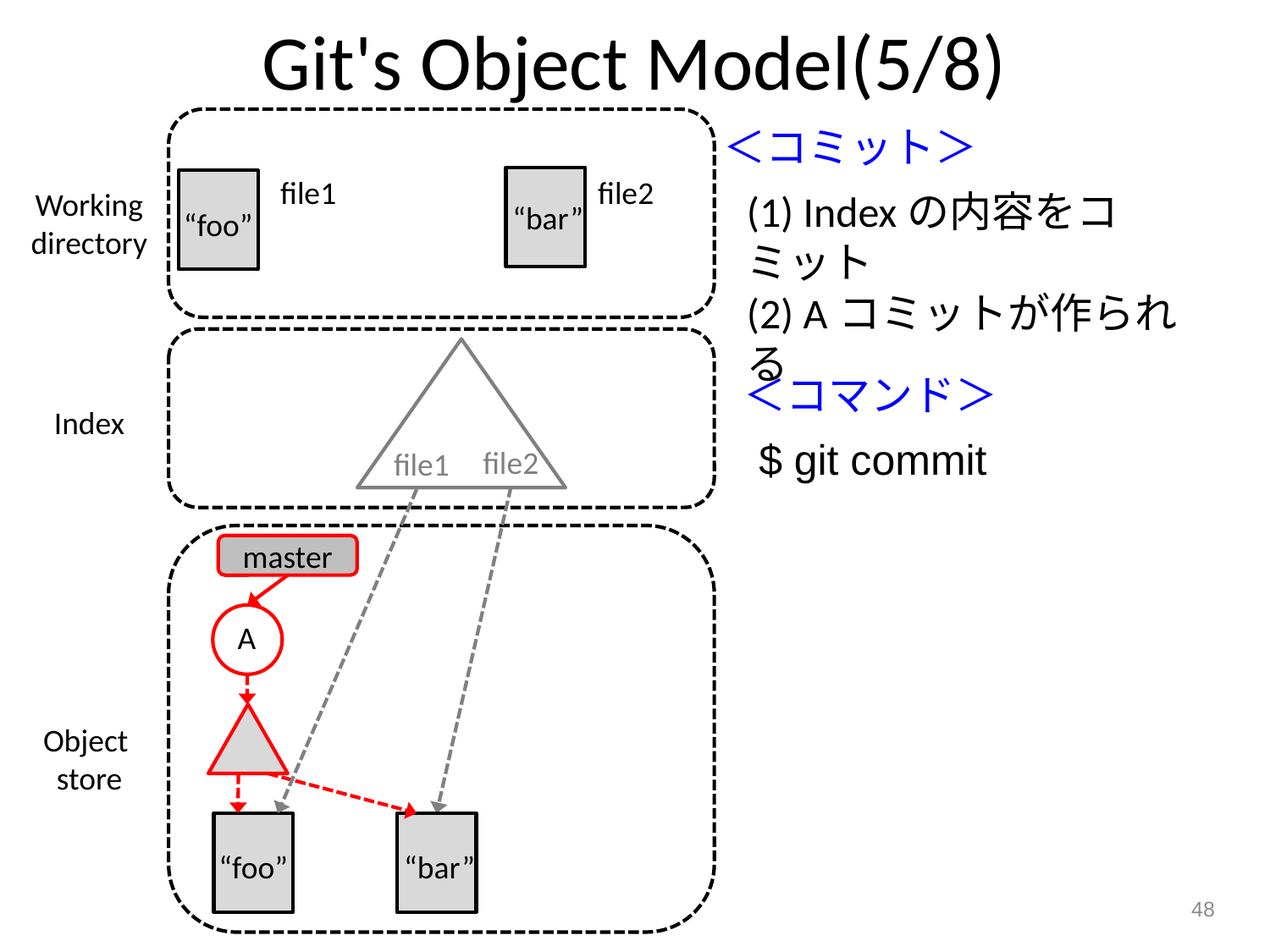

Git's Object Model(5/8)

＜コミット＞
file1
file2

Working
directory
(1) Indexの内容をコミット
(2) Aコミットが作られる
“bar”
“foo”

＜コマンド＞
Index
$ git commit
file2
file1

master

A

Object
store

“foo”
“bar”
48